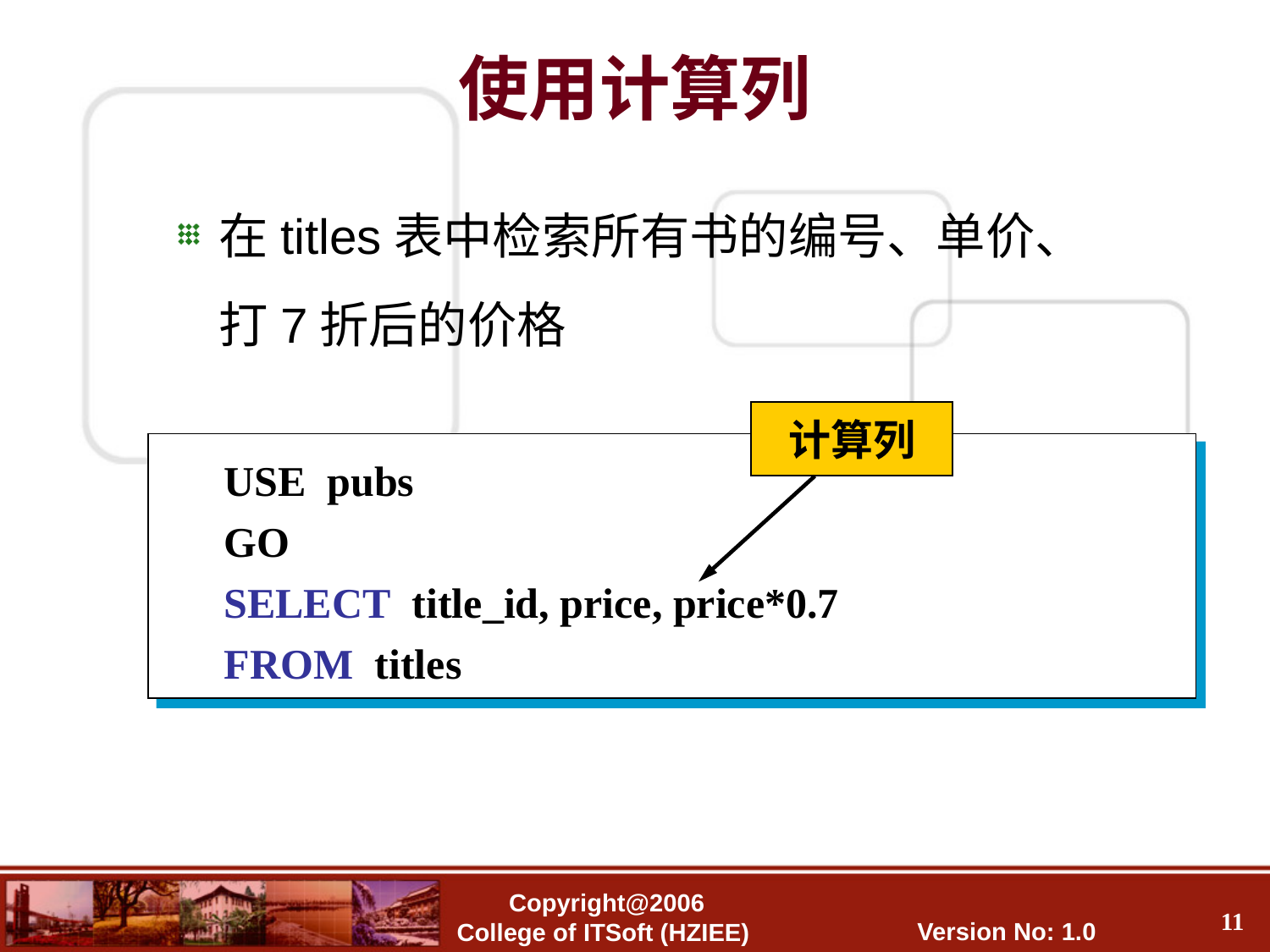

使用计算列
在titles表中检索所有书的编号、单价、打7折后的价格
计算列

USE  pubs
GO
SELECT  title_id, price, price*0.7
FROM  titles